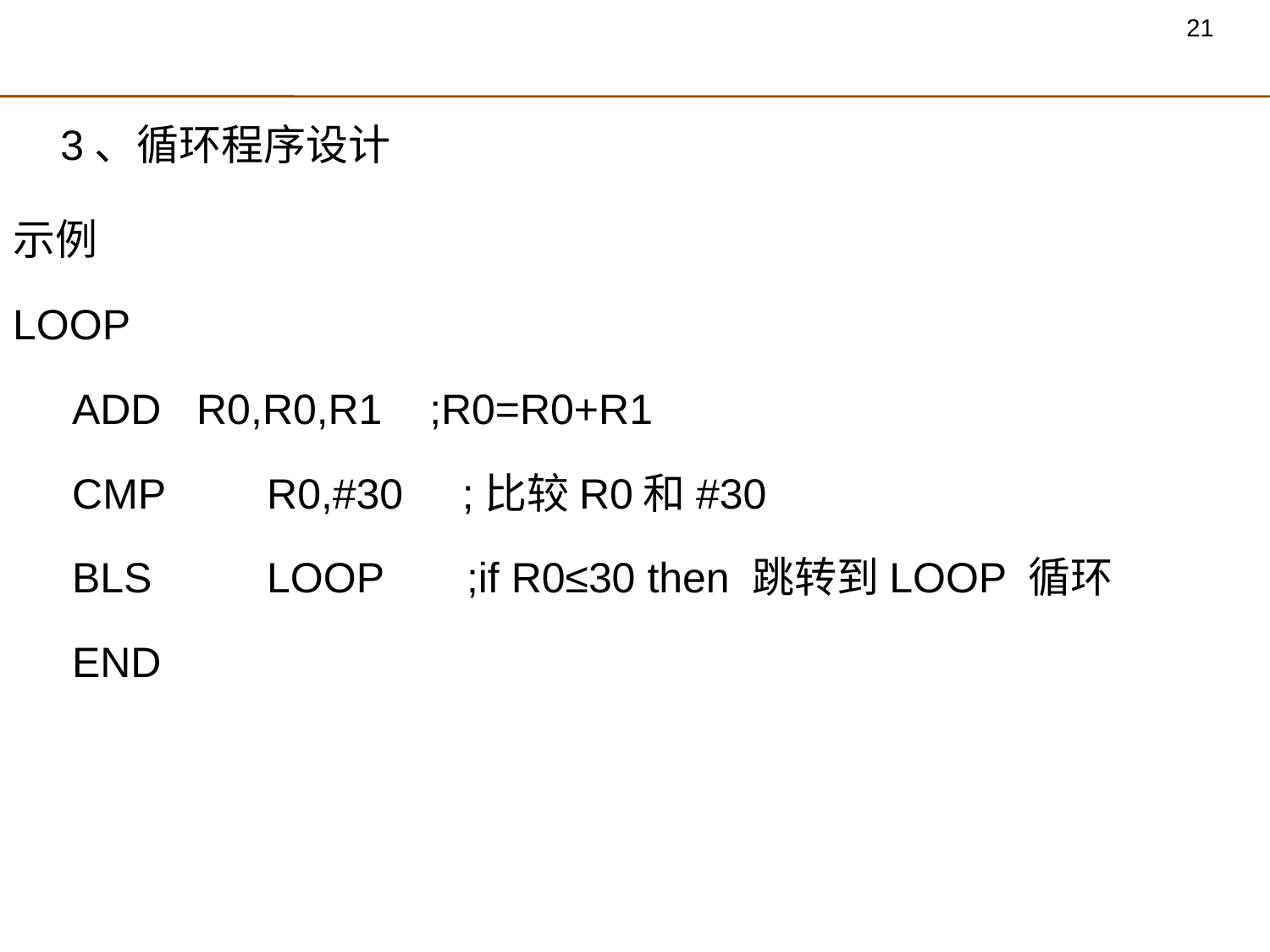

3、循环程序设计
示例
LOOP
     ADD   R0,R0,R1    ;R0=R0+R1
     CMP  	R0,#30     ;比较R0和#30
     BLS	LOOP       ;if R0≤30 then 跳转到LOOP 循环
     END